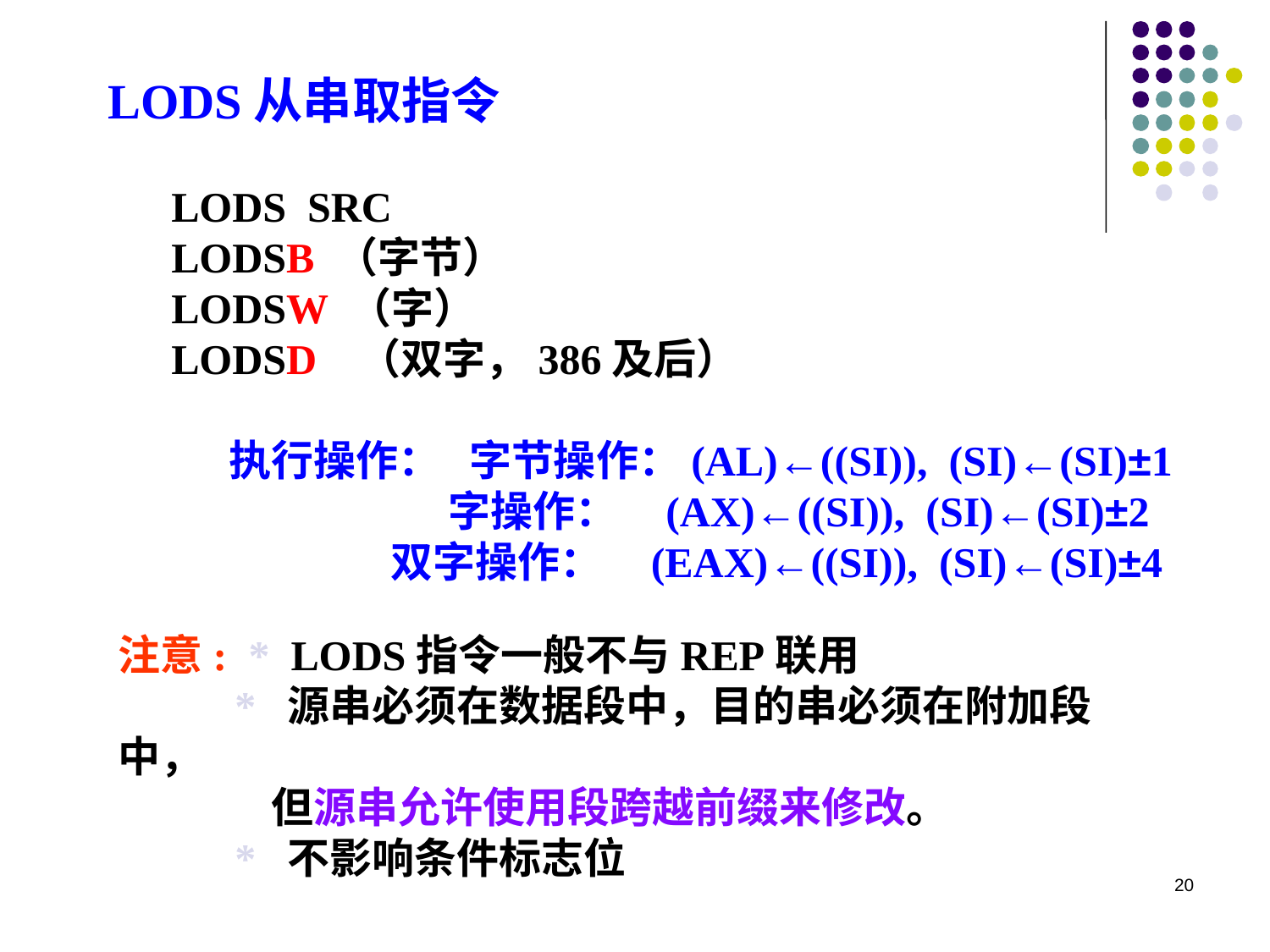

LODS从串取指令

LODS  SRC
LODSB （字节）
LODSW （字）
LODSD   （双字，386及后）

     执行操作：   字节操作：(AL)←((SI)),  (SI)←(SI)±1
                            字操作：    (AX)←((SI)),  (SI)←(SI)±2
                      双字操作：    (EAX)←((SI)),  (SI)←(SI)±4
注意:  *  LODS指令一般不与REP联用
           *  源串必须在数据段中，目的串必须在附加段中，
               但源串允许使用段跨越前缀来修改。
           *  不影响条件标志位

20